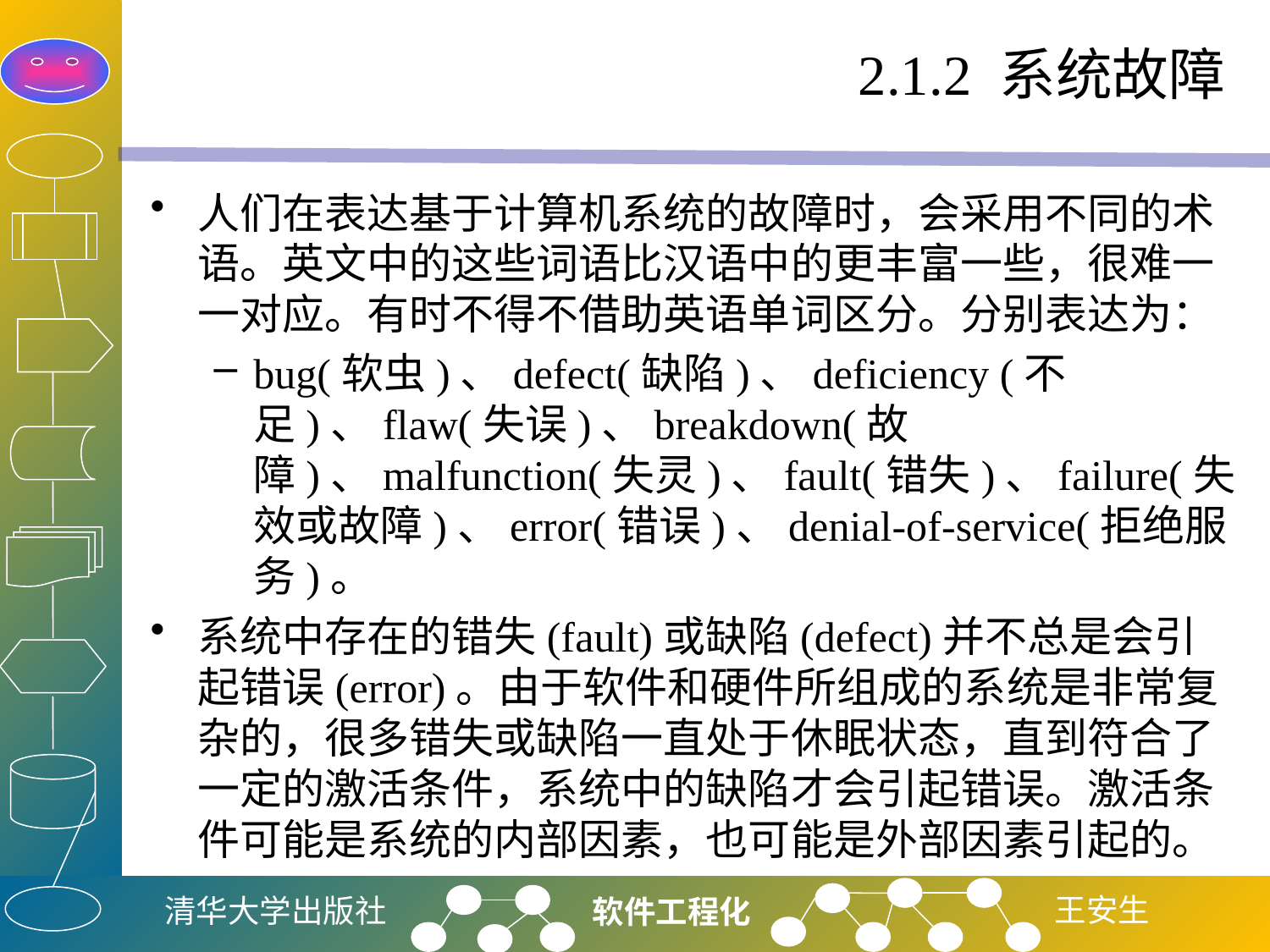

# 2.1.2 系统故障
人们在表达基于计算机系统的故障时，会采用不同的术语。英文中的这些词语比汉语中的更丰富一些，很难一一对应。有时不得不借助英语单词区分。分别表达为：
bug(软虫)、defect(缺陷)、deficiency (不足)、flaw(失误)、breakdown(故障)、malfunction(失灵)、fault(错失)、failure(失效或故障)、error(错误)、denial-of-service(拒绝服务)。
系统中存在的错失(fault)或缺陷(defect)并不总是会引起错误(error)。由于软件和硬件所组成的系统是非常复杂的，很多错失或缺陷一直处于休眠状态，直到符合了一定的激活条件，系统中的缺陷才会引起错误。激活条件可能是系统的内部因素，也可能是外部因素引起的。